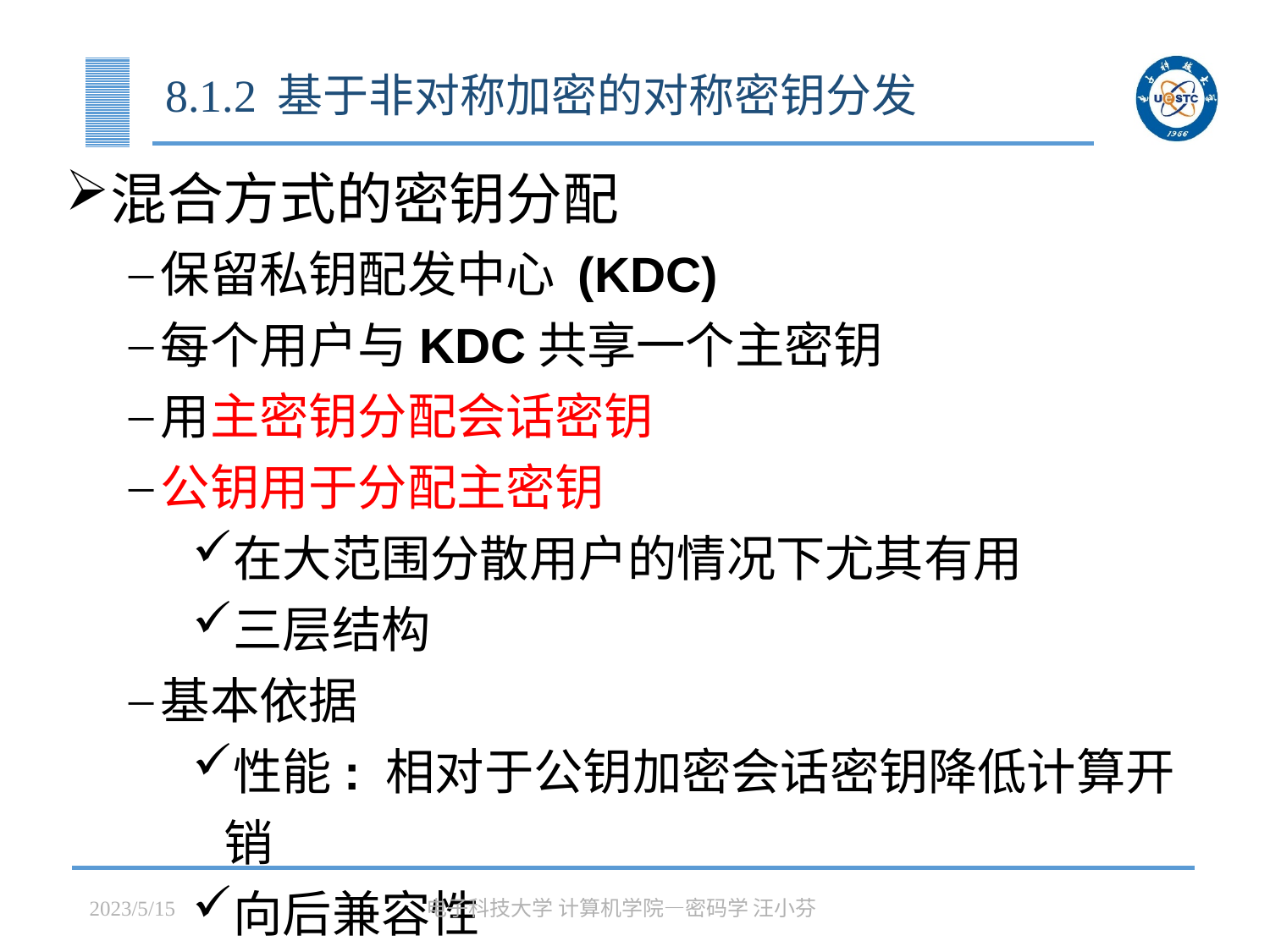

# 8.1.2 基于非对称加密的对称密钥分发
混合方式的密钥分配
保留私钥配发中心 (KDC)
每个用户与KDC共享一个主密钥
用主密钥分配会话密钥
公钥用于分配主密钥
在大范围分散用户的情况下尤其有用
三层结构
基本依据
性能: 相对于公钥加密会话密钥降低计算开销
向后兼容性
2023/5/15
电子科技大学 计算机学院—密码学 汪小芬